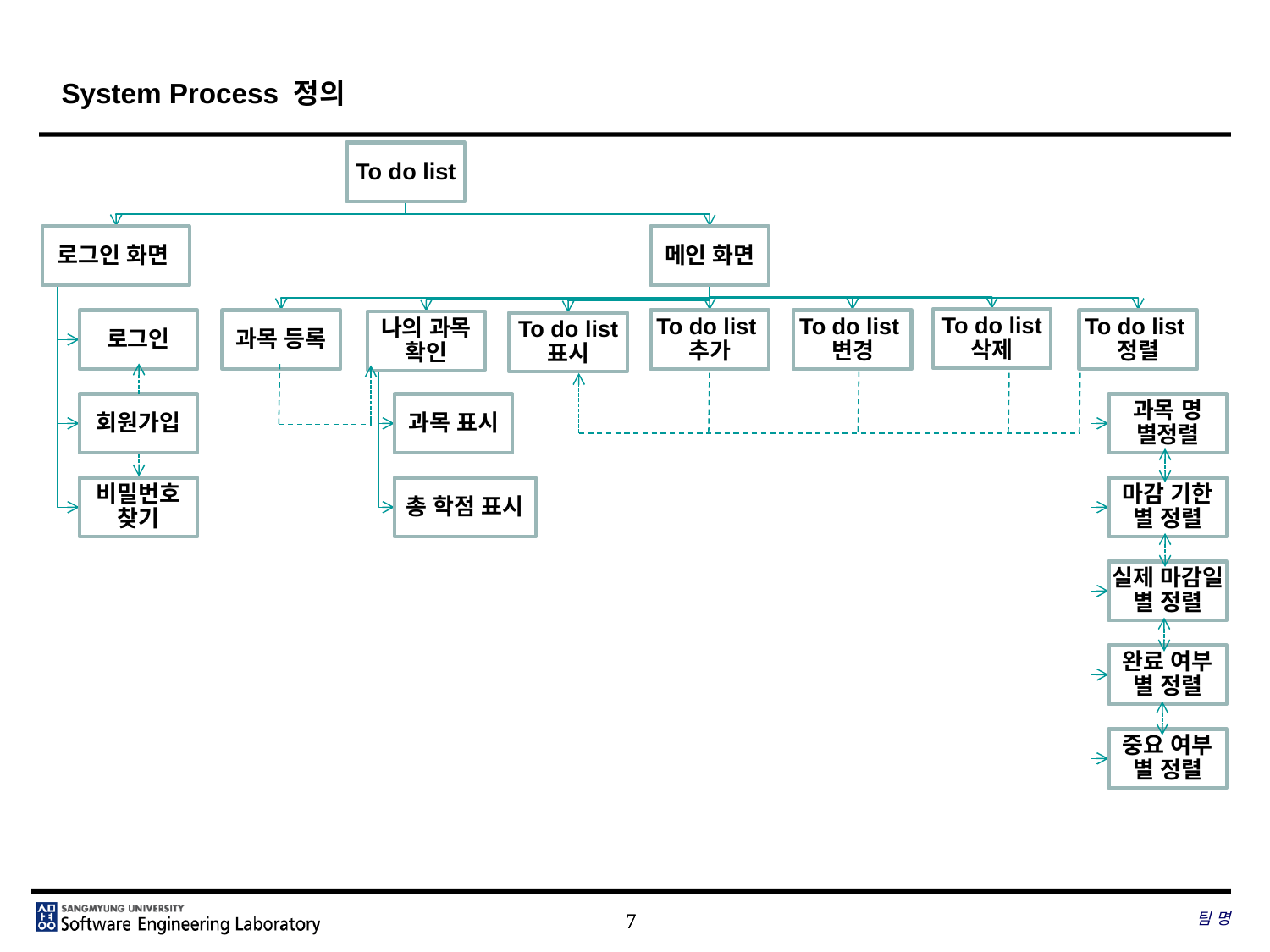

# System Process 정의
To do list
로그인 화면
로그인
회원가입
비밀번호 찾기
메인 화면
과목 등록
나의 과목 확인
과목 표시
총 학점 표시
To do list 표시
To do list  추가
To do list  변경
To do list 삭제
To do list  정렬
과목 명 별정렬
마감 기한 별 정렬
실제 마감일 별 정렬
완료 여부 별 정렬
중요 여부 별 정렬
팀 명